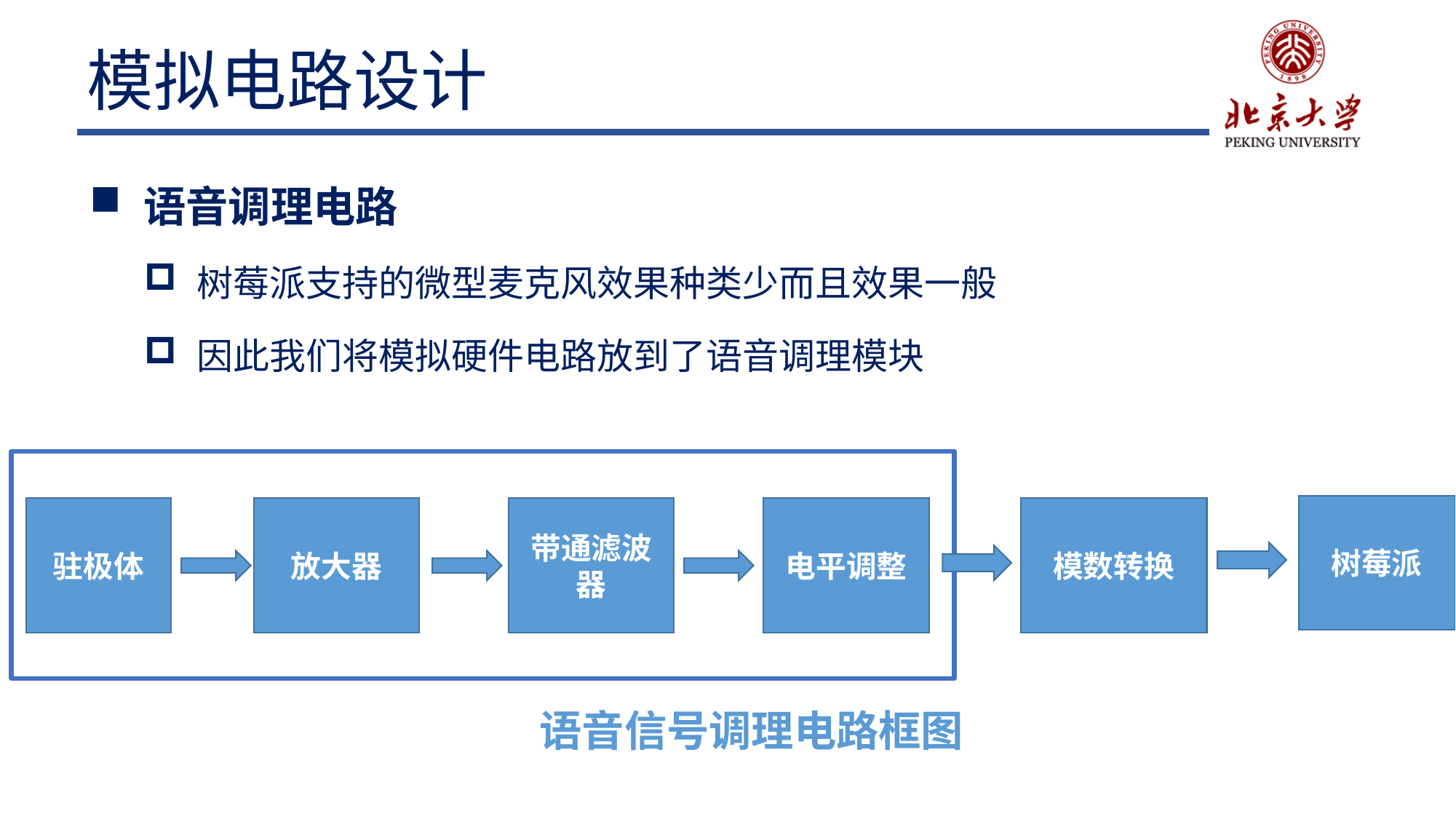

# 模拟电路设计
语音调理电路
树莓派支持的微型麦克风效果种类少而且效果一般
因此我们将模拟硬件电路放到了语音调理模块

树莓派
电平调整
驻极体
放大器
带通滤波器

模数转换

语音信号调理电路框图